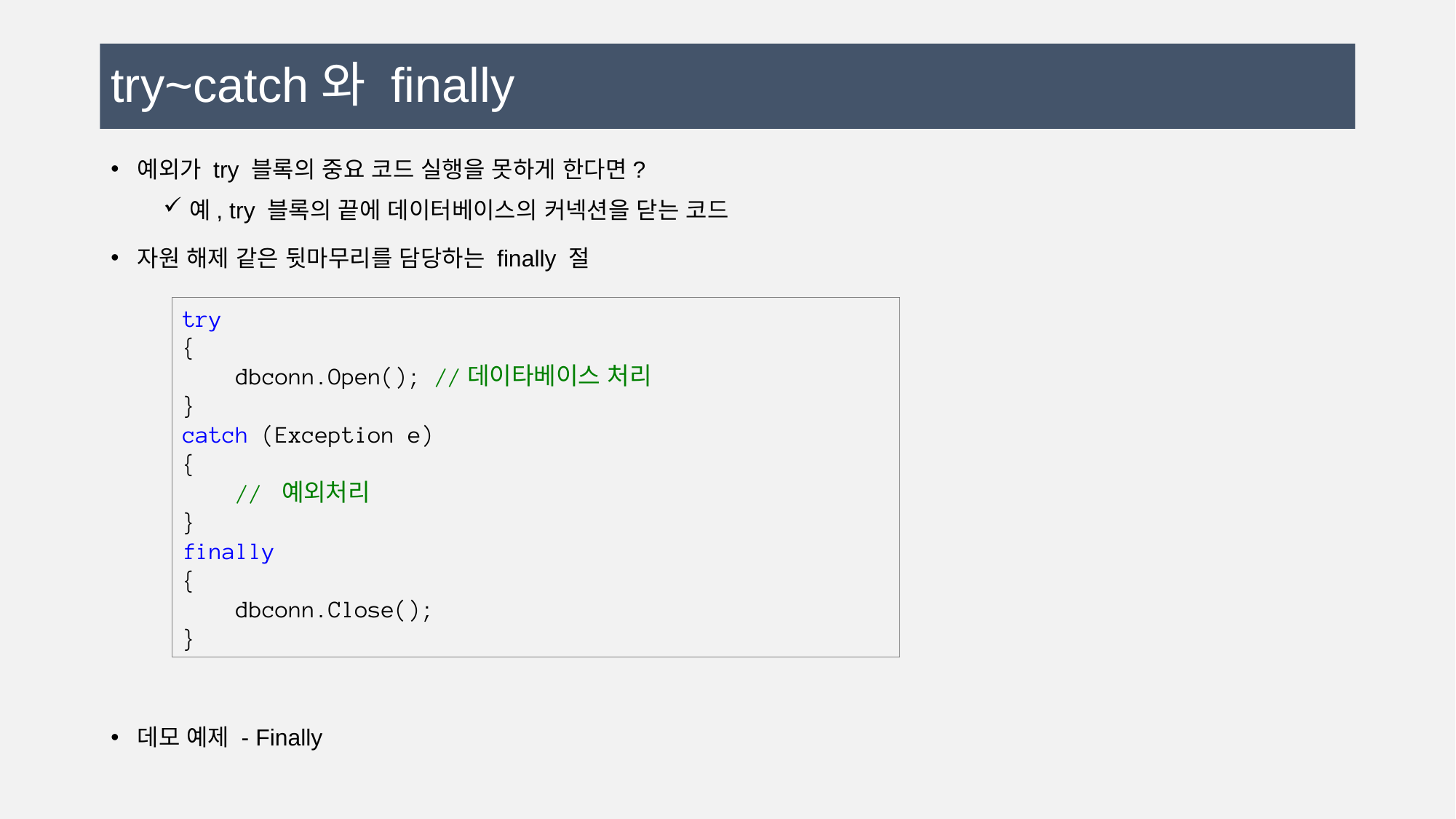

# try~catch와 finally
예외가 try 블록의 중요 코드 실행을 못하게 한다면?
예, try 블록의 끝에 데이터베이스의 커넥션을 닫는 코드
자원 해제 같은 뒷마무리를 담당하는 finally 절

데모 예제 - Finally
try
{
    dbconn.Open(); //데이타베이스 처리
}
catch (Exception e)
{
    // 예외처리
}
finally
{
    dbconn.Close();
}